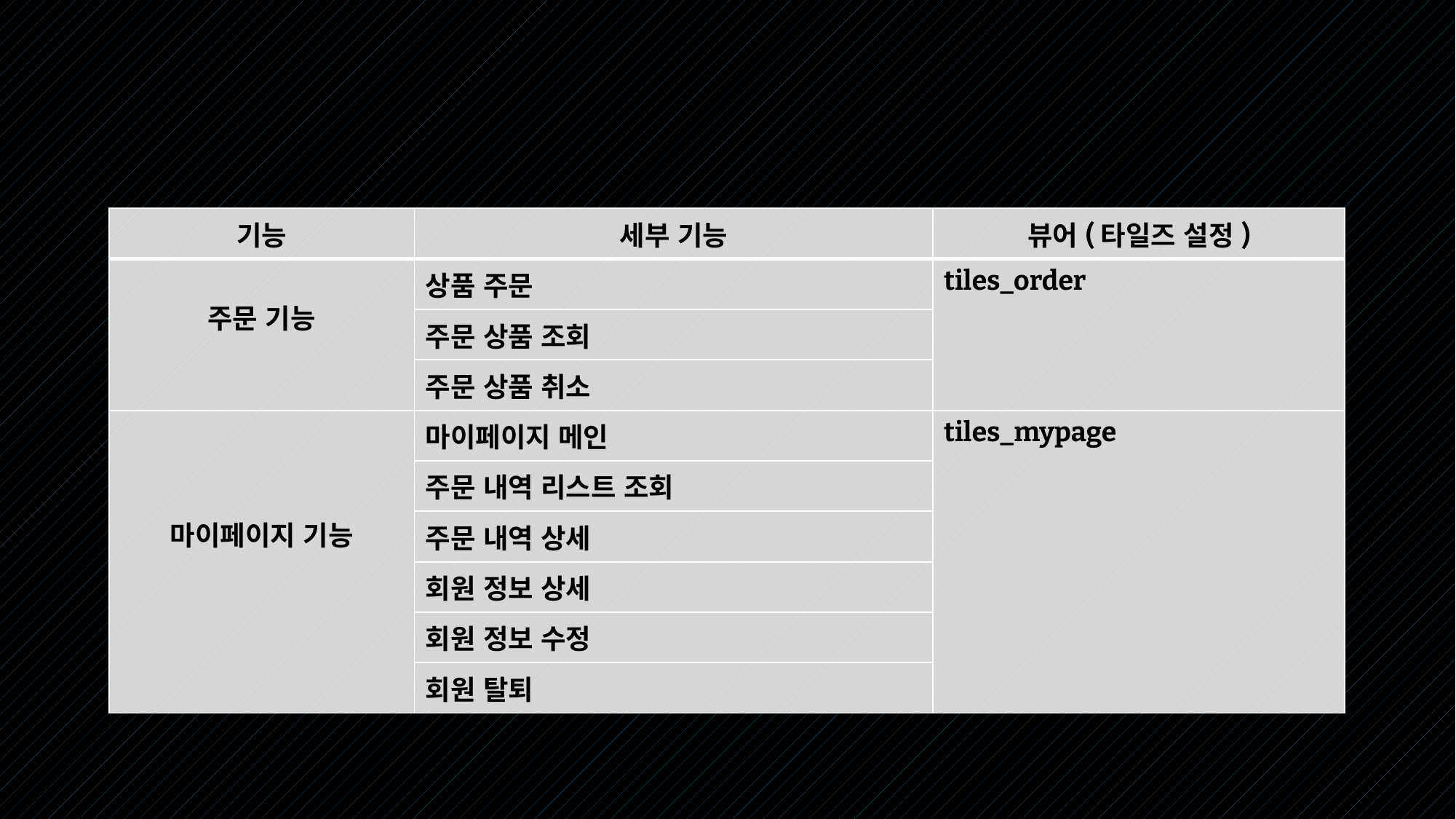

| 기능 | 세부 기능 | 뷰어(타일즈 설정) |
| --- | --- | --- |
| 주문 기능 | 상품 주문 | tiles\_order |
|  | 주문 상품 조회 |  |
|  | 주문 상품 취소 |  |
| 마이페이지 기능 | 마이페이지 메인 | tiles\_mypage |
|  | 주문 내역 리스트 조회 |  |
|  | 주문 내역 상세 |  |
|  | 회원 정보 상세 |  |
|  | 회원 정보 수정 |  |
|  | 회원 탈퇴 |  |